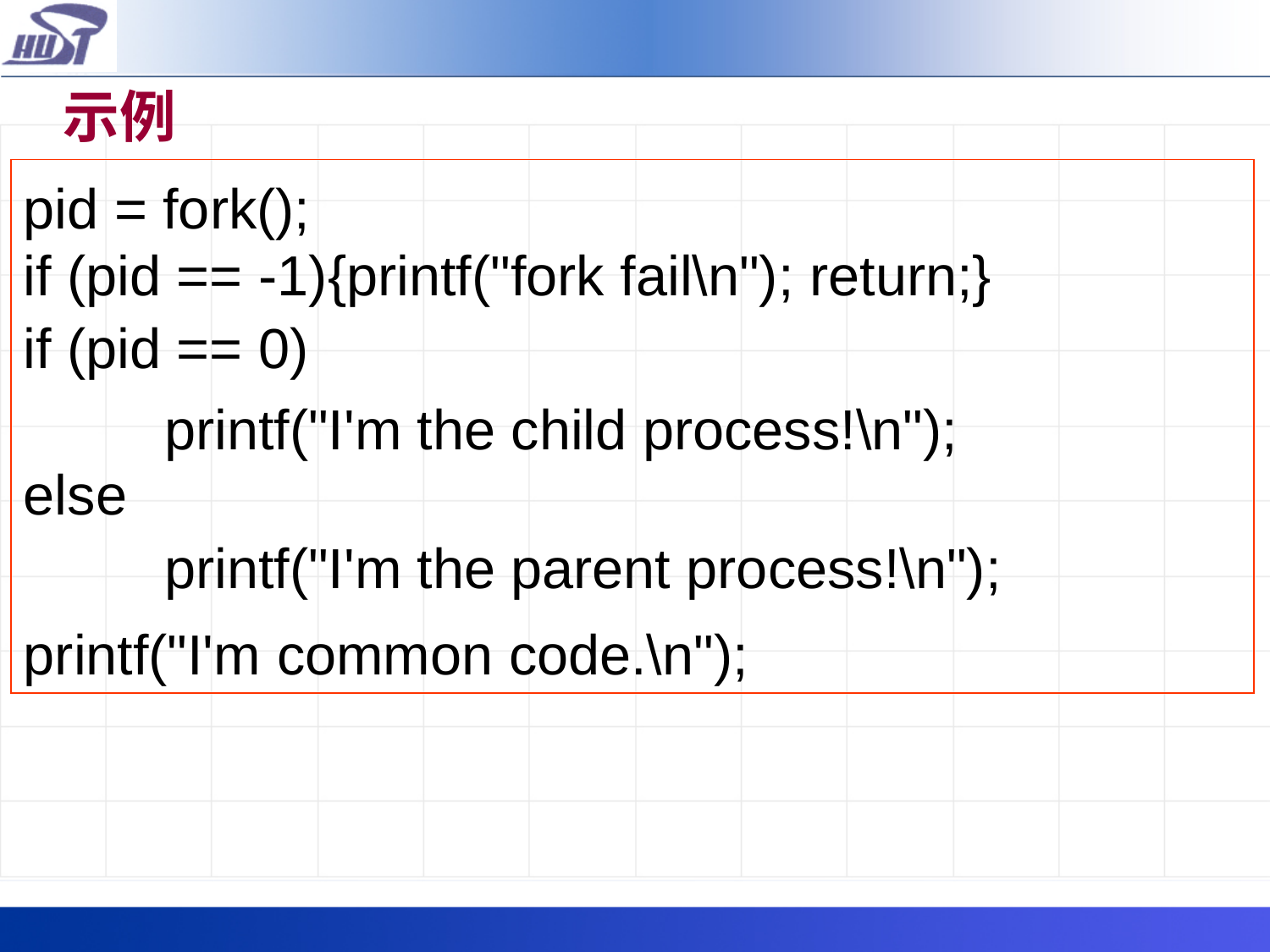

# 示例
pid = fork();
if (pid == -1){printf("fork fail\n"); return;}
if (pid == 0)
         printf("I'm the child process!\n");
else
         printf("I'm the parent process!\n");
printf("I'm common code.\n");